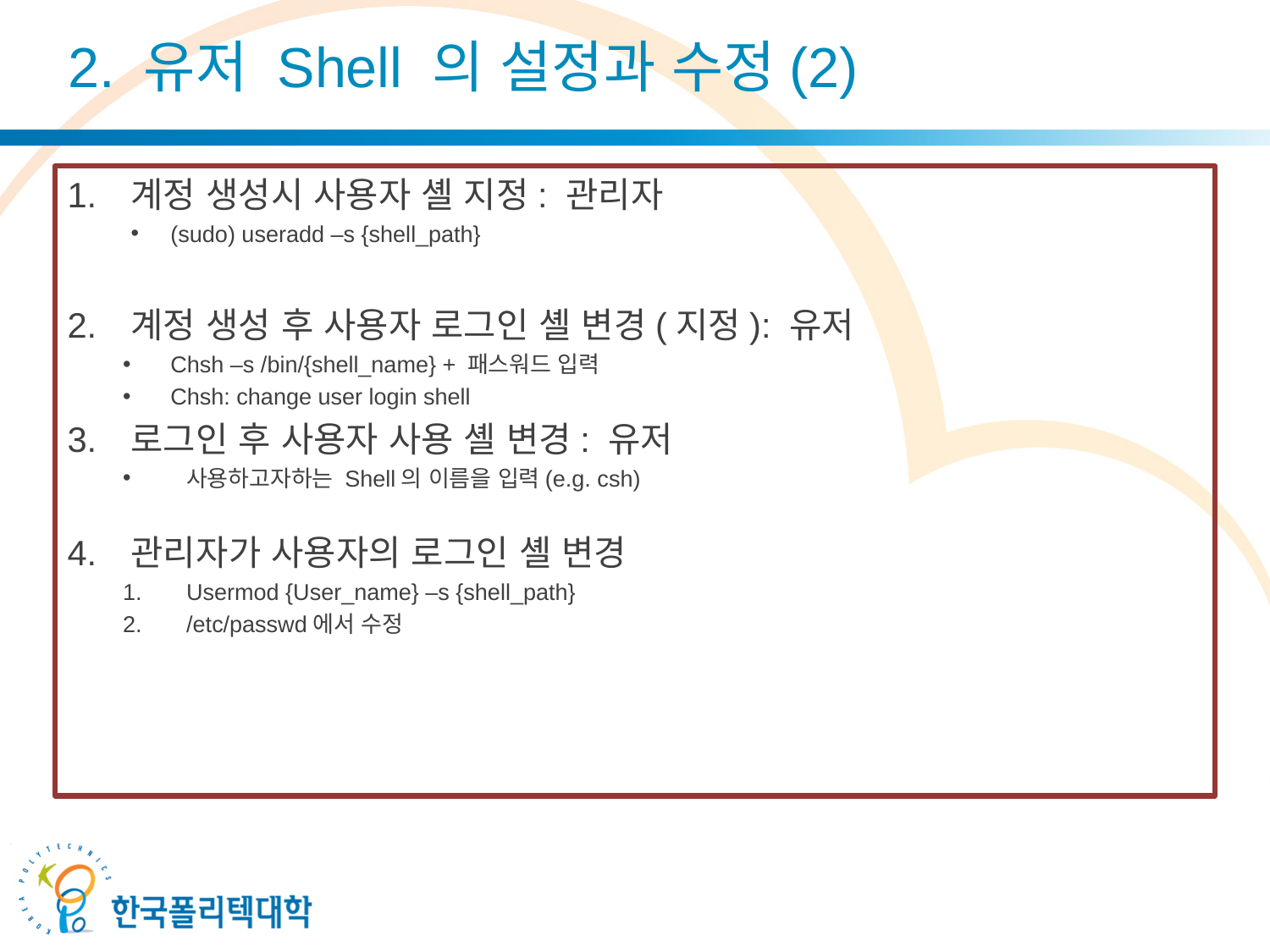

# 2. 유저 Shell 의 설정과 수정(2)
계정 생성시 사용자 셸 지정: 관리자
(sudo) useradd –s {shell_path}

계정 생성 후 사용자 로그인 셸 변경(지정): 유저
Chsh –s /bin/{shell_name} + 패스워드 입력
Chsh: change user login shell
로그인 후 사용자 사용 셸 변경: 유저
사용하고자하는 Shell의 이름을 입력(e.g. csh)

관리자가 사용자의 로그인 셸 변경
Usermod {User_name} –s {shell_path}
/etc/passwd에서 수정